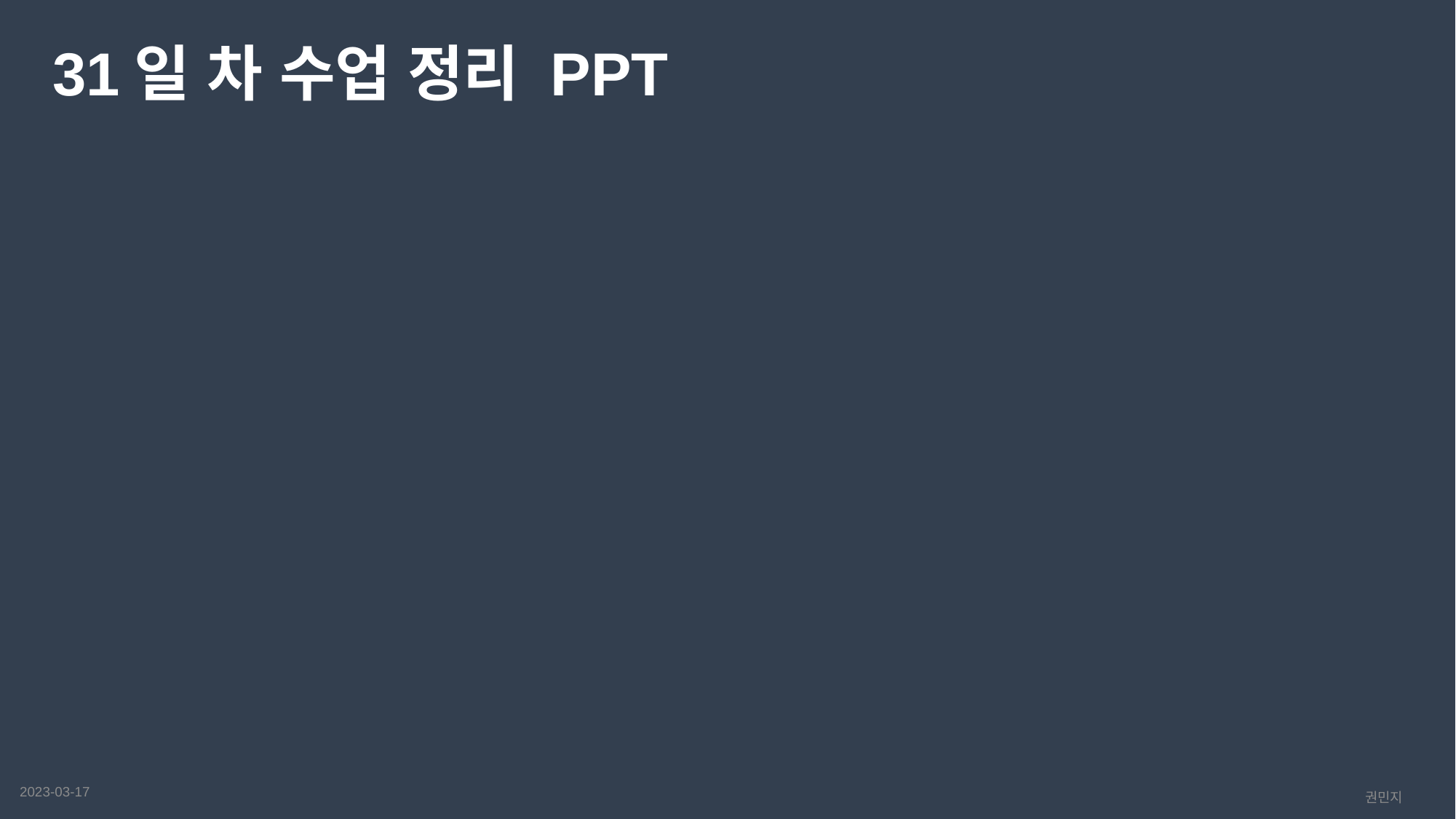

31일 차 수업 정리 PPT
2023-03-17
권민지